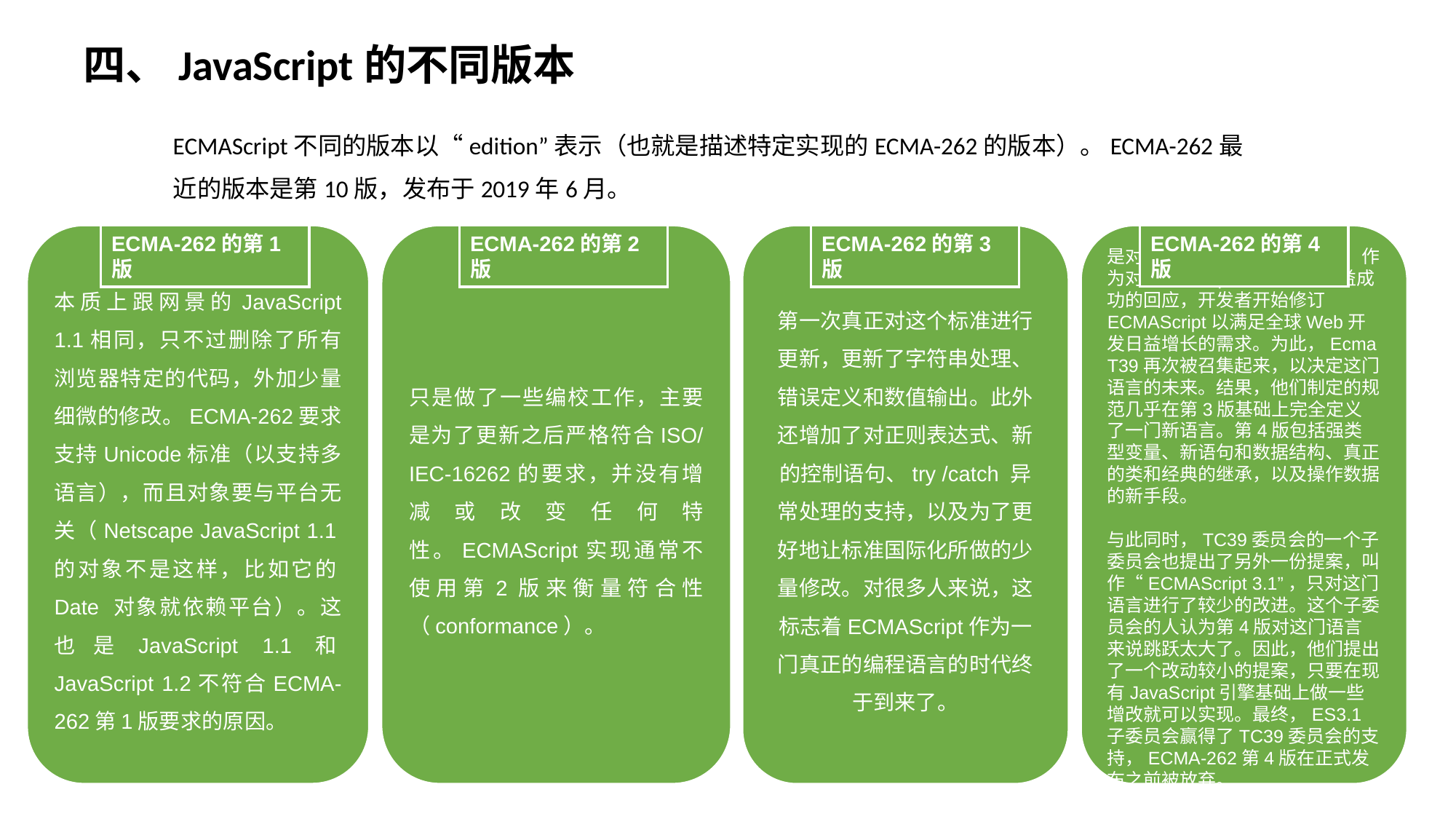

四、JavaScript的不同版本
ECMAScript不同的版本以“edition”表示（也就是描述特定实现的ECMA-262的版本）。ECMA-262最近的版本是第10版，发布于2019年6月。
本质上跟网景的JavaScript 1.1相同，只不过删除了所有浏览器特定的代码，外加少量细微的修改。ECMA-262要求支持Unicode标准（以支持多语言），而且对象要与平台无关（Netscape JavaScript 1.1的对象不是这样，比如它的Date 对象就依赖平台）。这也是JavaScript 1.1和JavaScript 1.2不符合ECMA-262第1版要求的原因。
ECMA-262的第1版
ECMA-262的第4版

是对这门语言的一次彻底修订。作为对JavaScript在Web上日益成功的回应，开发者开始修订ECMAScript以满足全球Web开发日益增长的需求。为此，Ecma T39再次被召集起来，以决定这门语言的未来。结果，他们制定的规范几乎在第3版基础上完全定义了一门新语言。第4版包括强类型变量、新语句和数据结构、真正的类和经典的继承，以及操作数据的新手段。

与此同时，TC39委员会的一个子委员会也提出了另外一份提案，叫作“ECMAScript 3.1”，只对这门语言进行了较少的改进。这个子委员会的人认为第4版对这门语言来说跳跃太大了。因此，他们提出了一个改动较小的提案，只要在现有JavaScript引擎基础上做一些增改就可以实现。最终，ES3.1子委员会赢得了TC39委员会的支持，ECMA-262第4版在正式发布之前被放弃。
只是做了一些编校工作，主要是为了更新之后严格符合ISO/IEC-16262的要求，并没有增减或改变任何特性。ECMAScript实现通常不使用第2版来衡量符合性（conformance）。
ECMA-262的第2版
第一次真正对这个标准进行更新，更新了字符串处理、错误定义和数值输出。此外还增加了对正则表达式、新的控制语句、try /catch 异常处理的支持，以及为了更好地让标准国际化所做的少量修改。对很多人来说，这标志着ECMAScript作为一门真正的编程语言的时代终于到来了。
ECMA-262的第3版